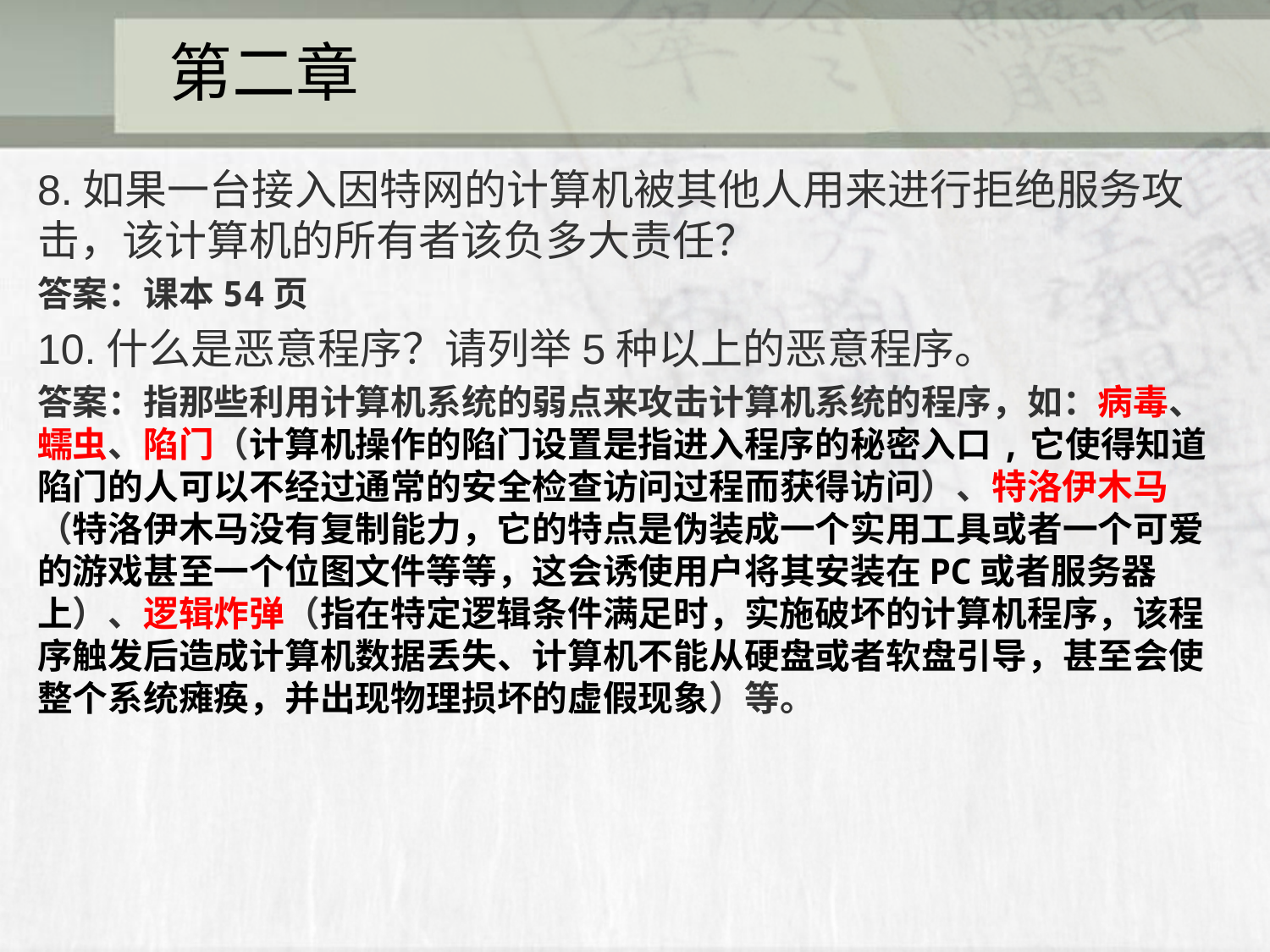

# 第二章
8.如果一台接入因特网的计算机被其他人用来进行拒绝服务攻击，该计算机的所有者该负多大责任？
答案：课本54页
10.什么是恶意程序？请列举5种以上的恶意程序。
答案：指那些利用计算机系统的弱点来攻击计算机系统的程序，如：病毒、蠕虫、陷门（计算机操作的陷门设置是指进入程序的秘密入口,它使得知道陷门的人可以不经过通常的安全检查访问过程而获得访问）、特洛伊木马（特洛伊木马没有复制能力，它的特点是伪装成一个实用工具或者一个可爱的游戏甚至一个位图文件等等，这会诱使用户将其安装在PC或者服务器上）、逻辑炸弹（指在特定逻辑条件满足时，实施破坏的计算机程序，该程序触发后造成计算机数据丢失、计算机不能从硬盘或者软盘引导，甚至会使整个系统瘫痪，并出现物理损坏的虚假现象）等。